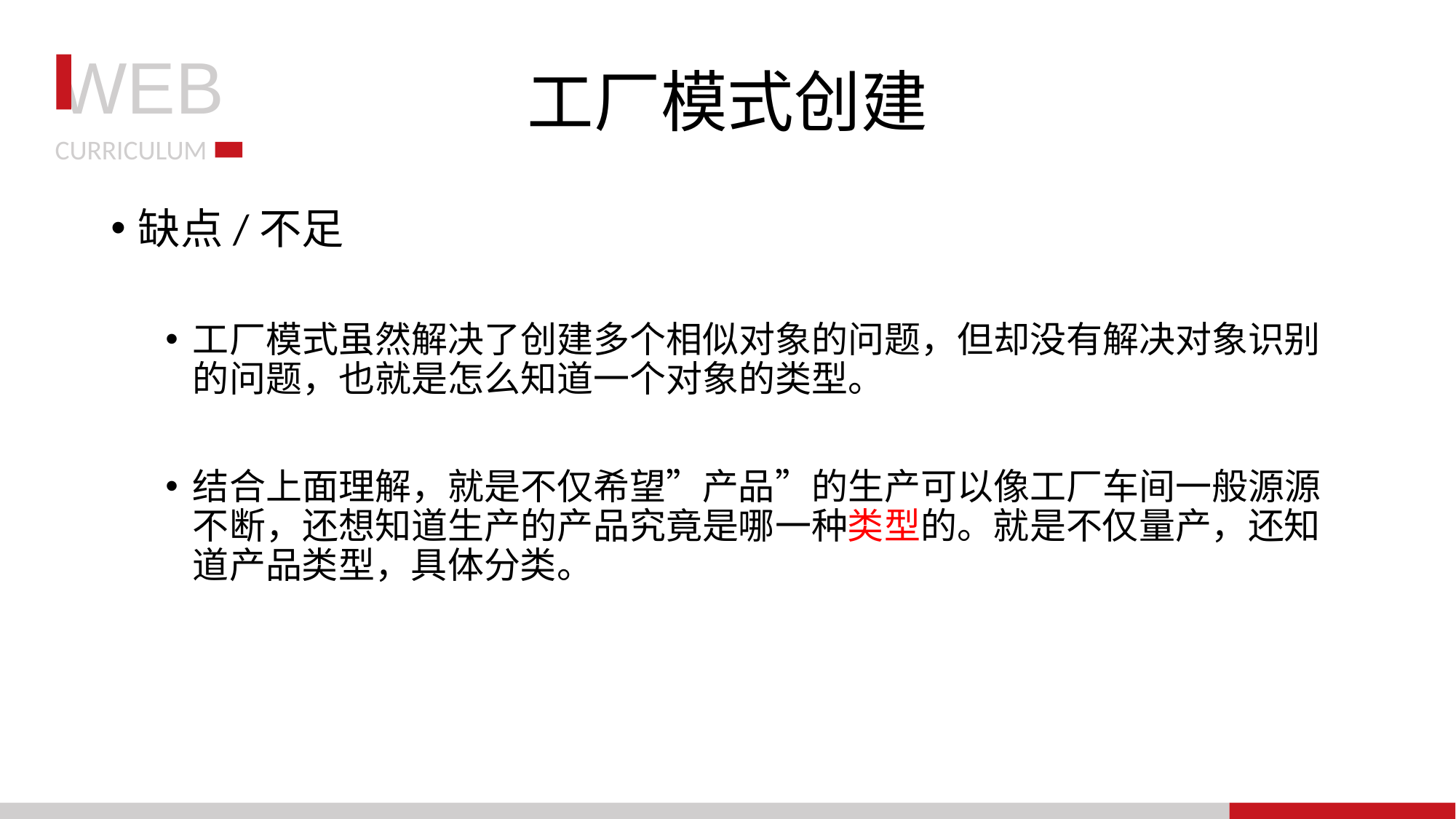

# 工厂模式创建
缺点/不足

工厂模式虽然解决了创建多个相似对象的问题，但却没有解决对象识别的问题，也就是怎么知道一个对象的类型。

结合上面理解，就是不仅希望”产品”的生产可以像工厂车间一般源源不断，还想知道生产的产品究竟是哪一种类型的。就是不仅量产，还知道产品类型，具体分类。